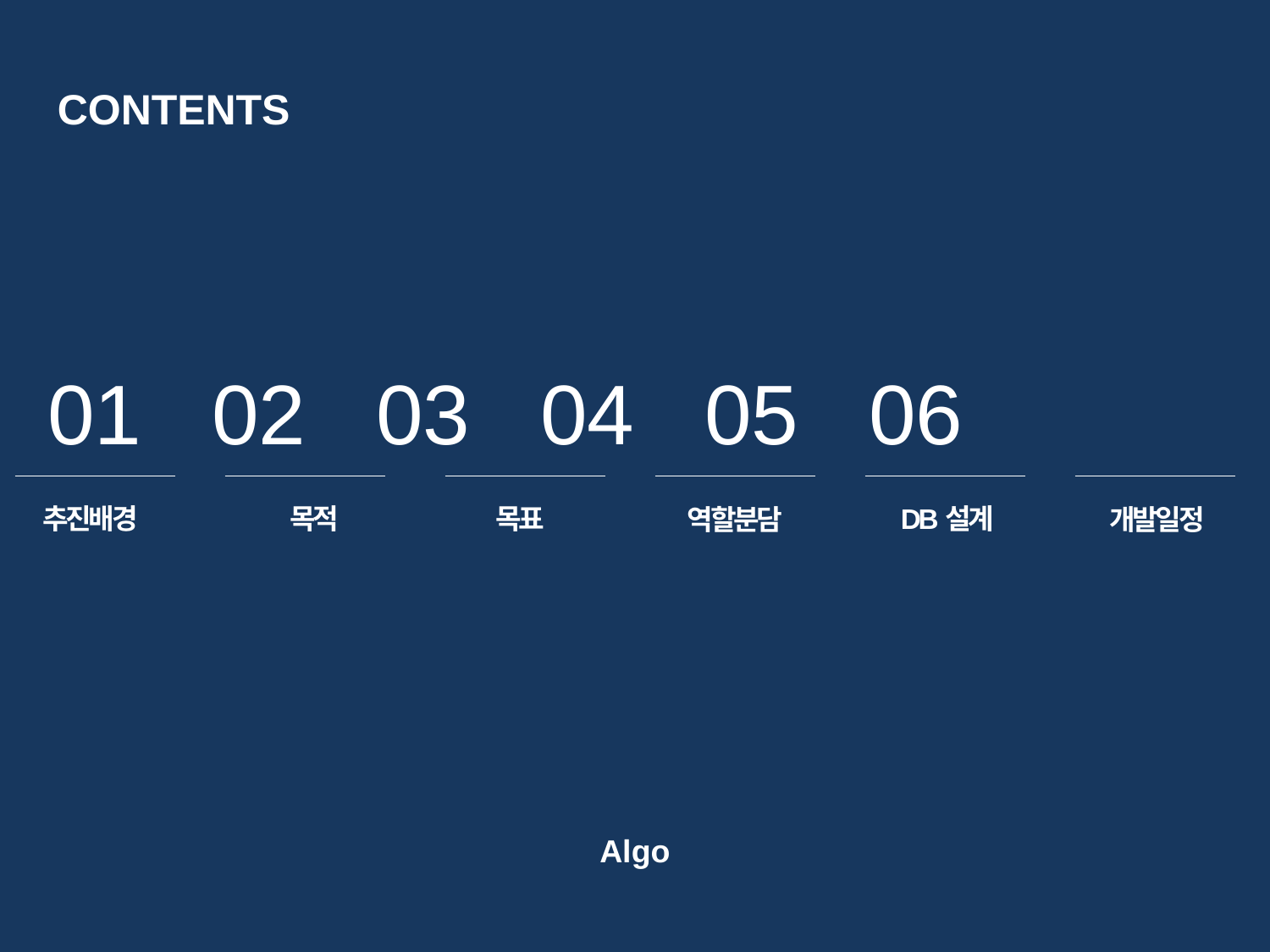

CONTENTS
01   02   03   04   05   06
추진배경
목적
목표
DB설계
역할분담
개발일정
Algo